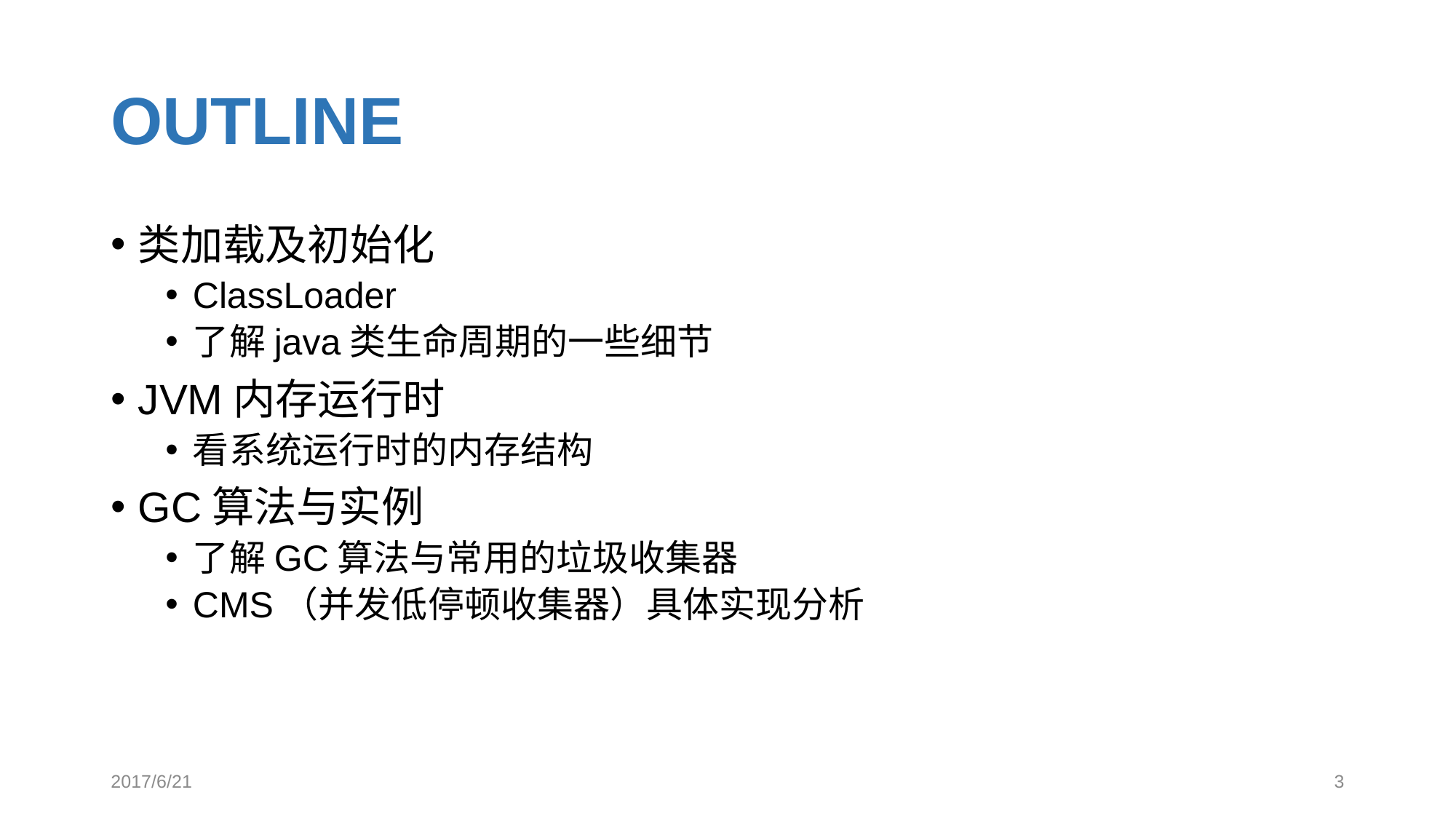

# OUTLINE
类加载及初始化
ClassLoader
了解java类生命周期的一些细节
JVM内存运行时
看系统运行时的内存结构
GC算法与实例
了解GC算法与常用的垃圾收集器
CMS（并发低停顿收集器）具体实现分析
2017/6/21
3